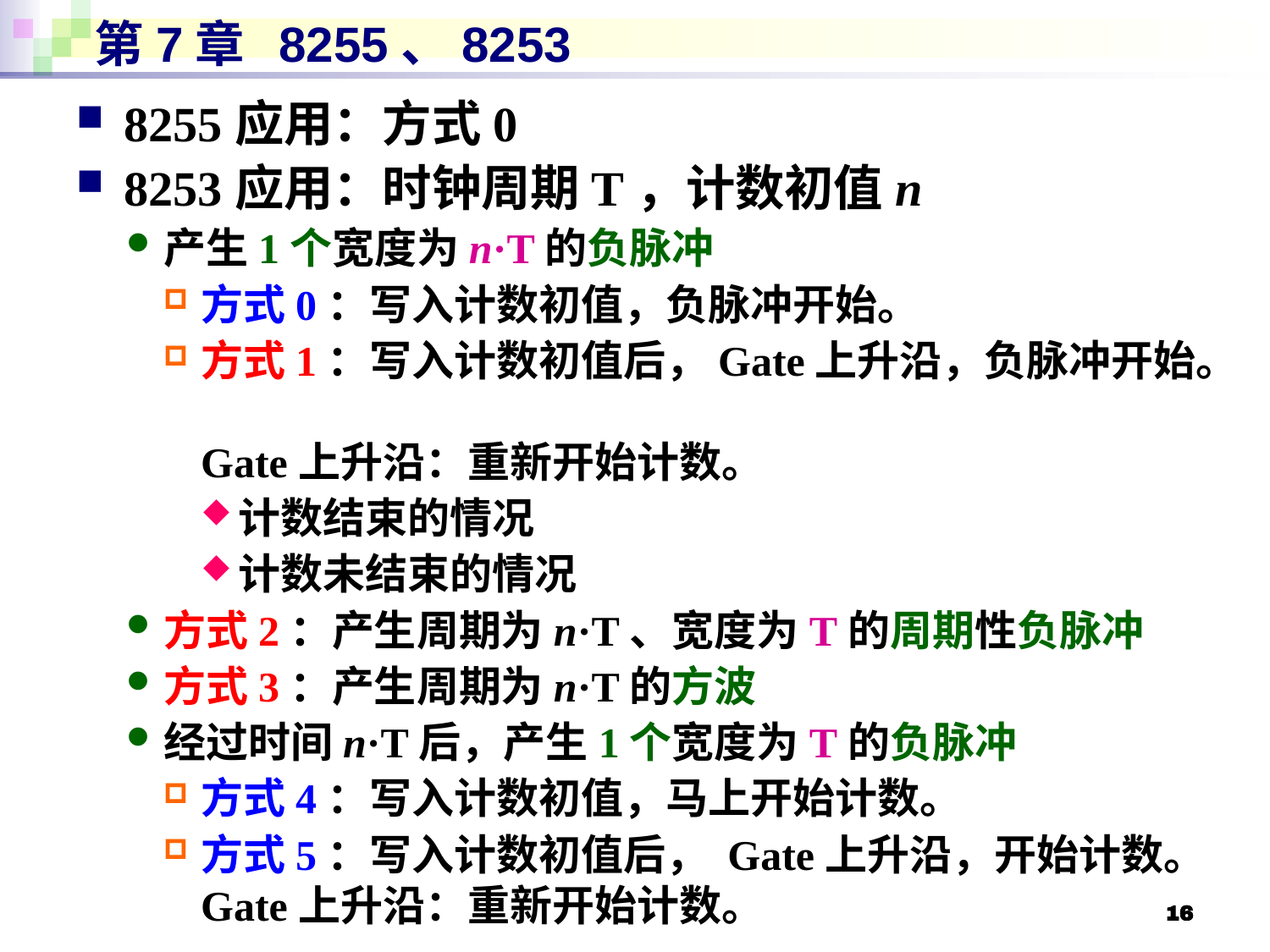

# 第7章  8255、8253
8255应用：方式0
8253应用：时钟周期T，计数初值n
产生1个宽度为n·T的负脉冲
方式0：写入计数初值，负脉冲开始。
方式1：写入计数初值后，Gate上升沿，负脉冲开始。
Gate上升沿：重新开始计数。
计数结束的情况
计数未结束的情况
方式2：产生周期为n·T、宽度为T的周期性负脉冲
方式3：产生周期为n·T的方波
经过时间n·T后，产生1个宽度为T的负脉冲
方式4：写入计数初值，马上开始计数。
方式5：写入计数初值后， Gate上升沿，开始计数。
Gate上升沿：重新开始计数。
16